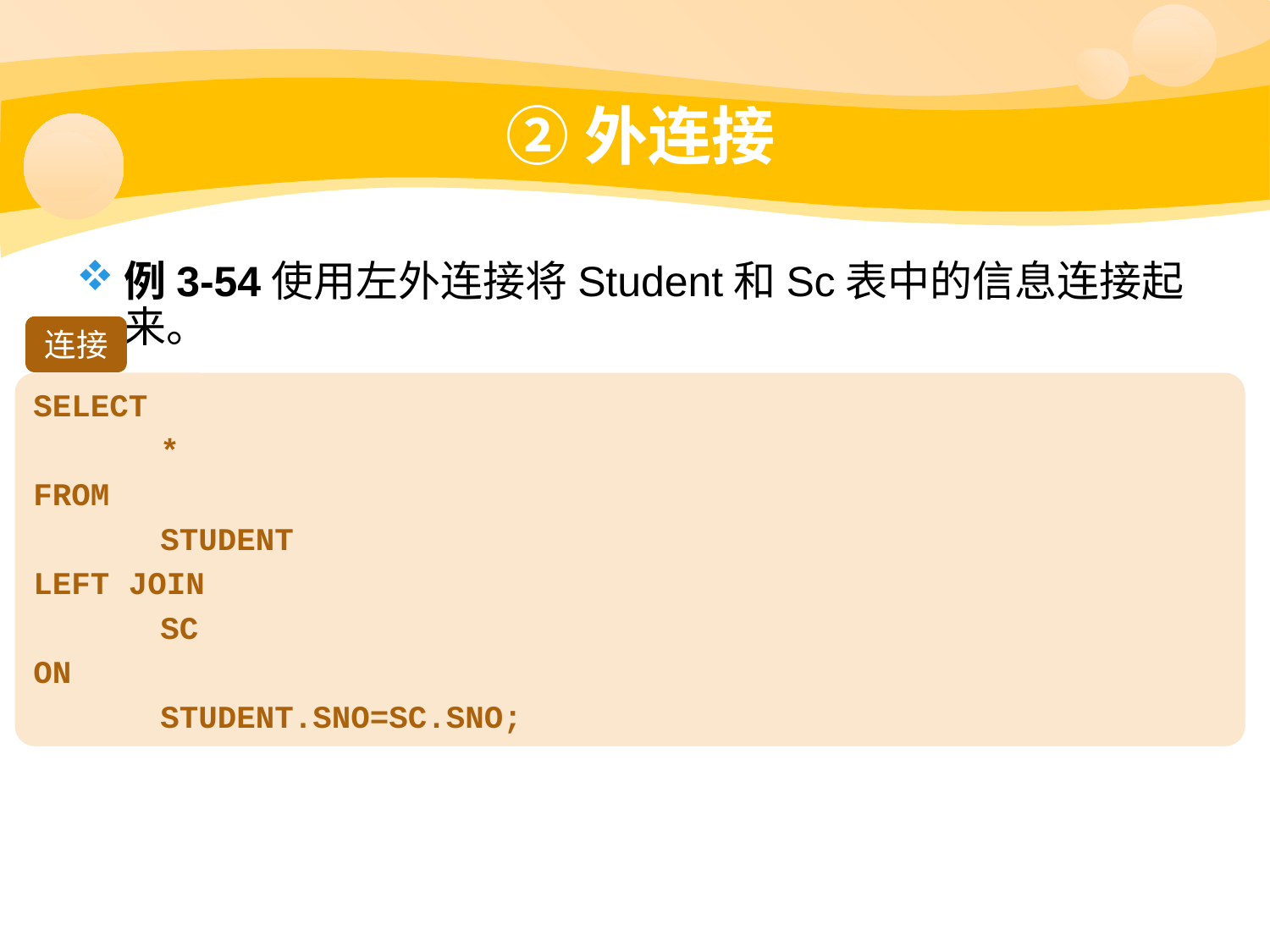

# ②外连接
例3-54使用左外连接将Student和Sc表中的信息连接起来。

连接
SELECT
	*
FROM
	STUDENT
LEFT JOIN
	SC
ON
	STUDENT.SNO=SC.SNO;